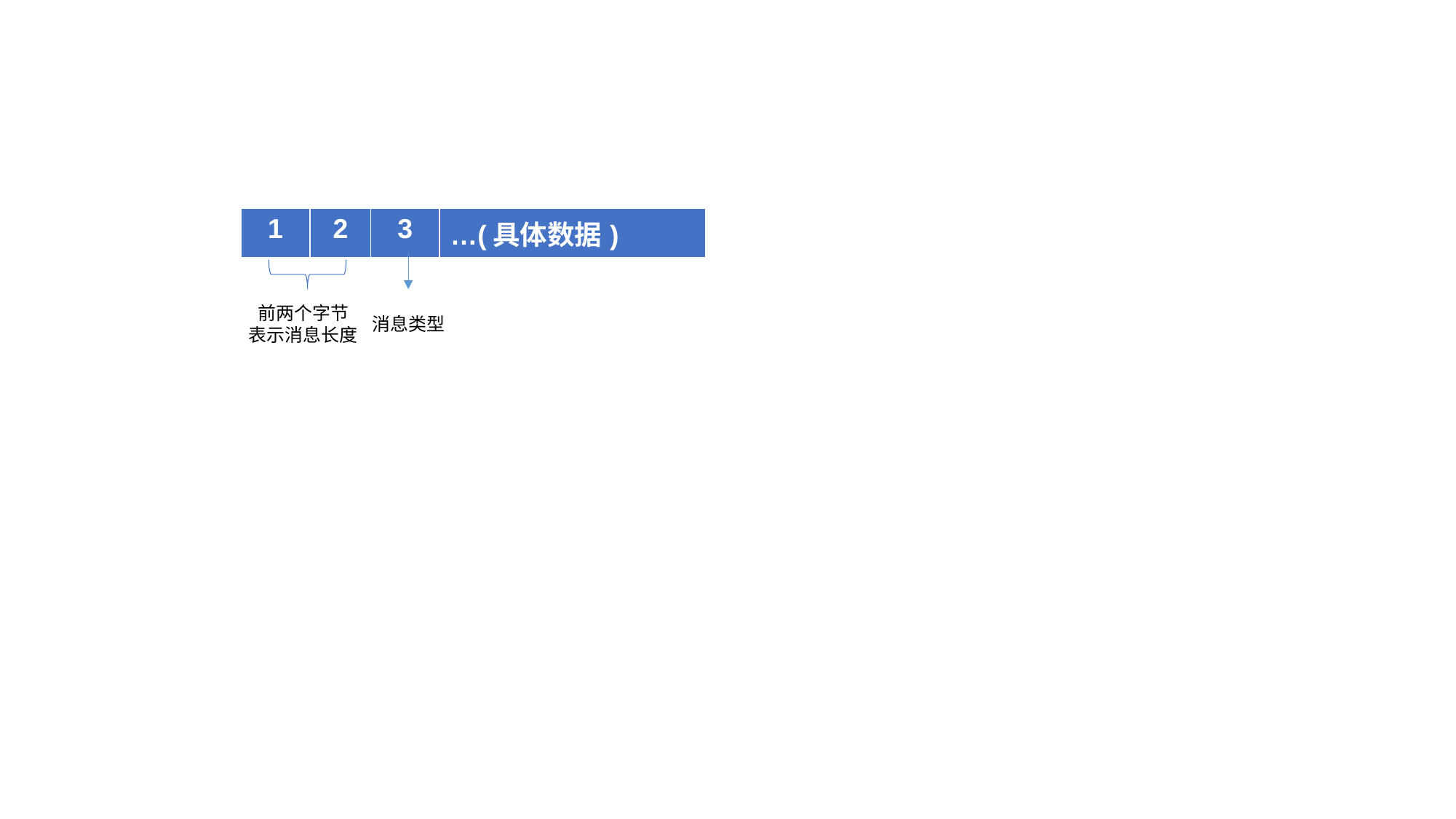

| 1 | 2 | 3 | …(具体数据) |
| --- | --- | --- | --- |

前两个字节
表示消息长度
消息类型